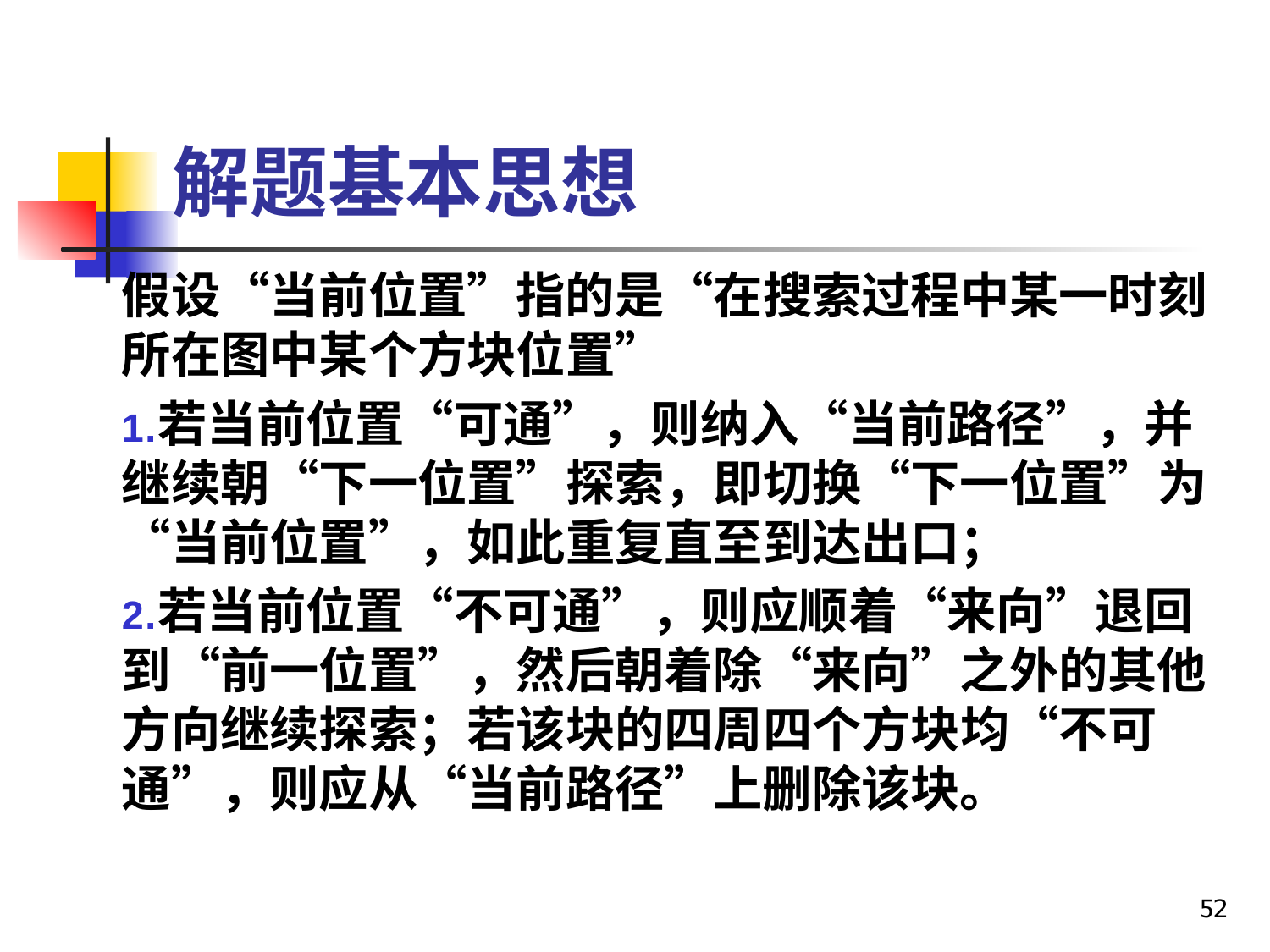

# 解题基本思想
假设“当前位置”指的是“在搜索过程中某一时刻所在图中某个方块位置”
若当前位置“可通”，则纳入“当前路径”，并继续朝“下一位置”探索，即切换“下一位置”为“当前位置”，如此重复直至到达出口；
若当前位置“不可通”，则应顺着“来向”退回到“前一位置”，然后朝着除“来向”之外的其他方向继续探索；若该块的四周四个方块均“不可通”，则应从“当前路径”上删除该块。
52